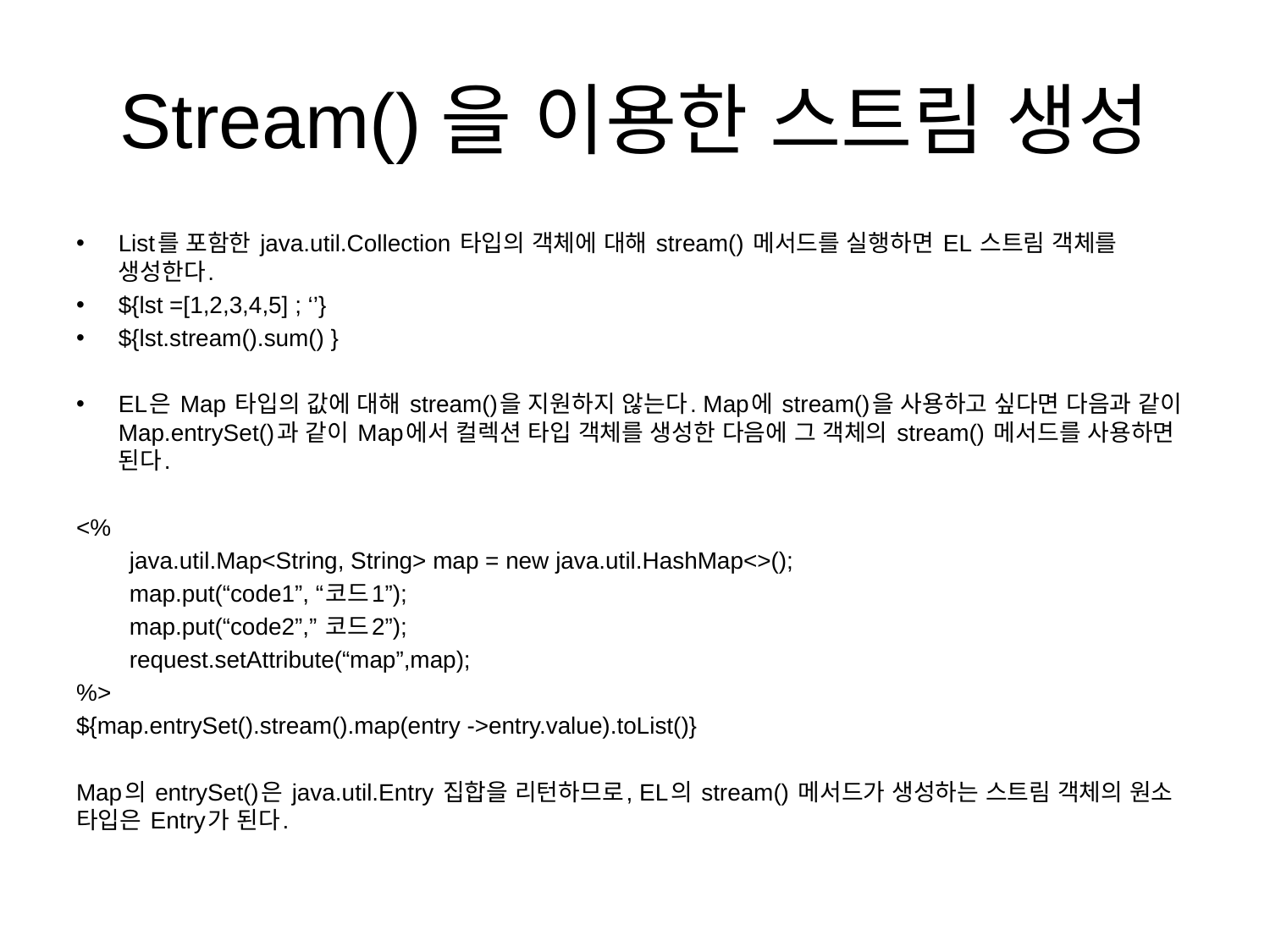

# Stream()을 이용한 스트림 생성
List를 포함한 java.util.Collection 타입의 객체에 대해 stream() 메서드를 실행하면 EL 스트림 객체를 생성한다.
${lst =[1,2,3,4,5] ; ‘’}
${lst.stream().sum() }

EL은 Map 타입의 값에 대해 stream()을 지원하지 않는다. Map에 stream()을 사용하고 싶다면 다음과 같이 Map.entrySet()과 같이 Map에서 컬렉션 타입 객체를 생성한 다음에 그 객체의 stream() 메서드를 사용하면 된다.

<%
	java.util.Map<String, String> map = new java.util.HashMap<>();
	map.put(“code1”, “코드1”);
	map.put(“code2”,” 코드2”);
	request.setAttribute(“map”,map);
%>
${map.entrySet().stream().map(entry ->entry.value).toList()}

Map의 entrySet()은 java.util.Entry 집합을 리턴하므로, EL의 stream() 메서드가 생성하는 스트림 객체의 원소 타입은 Entry가 된다.